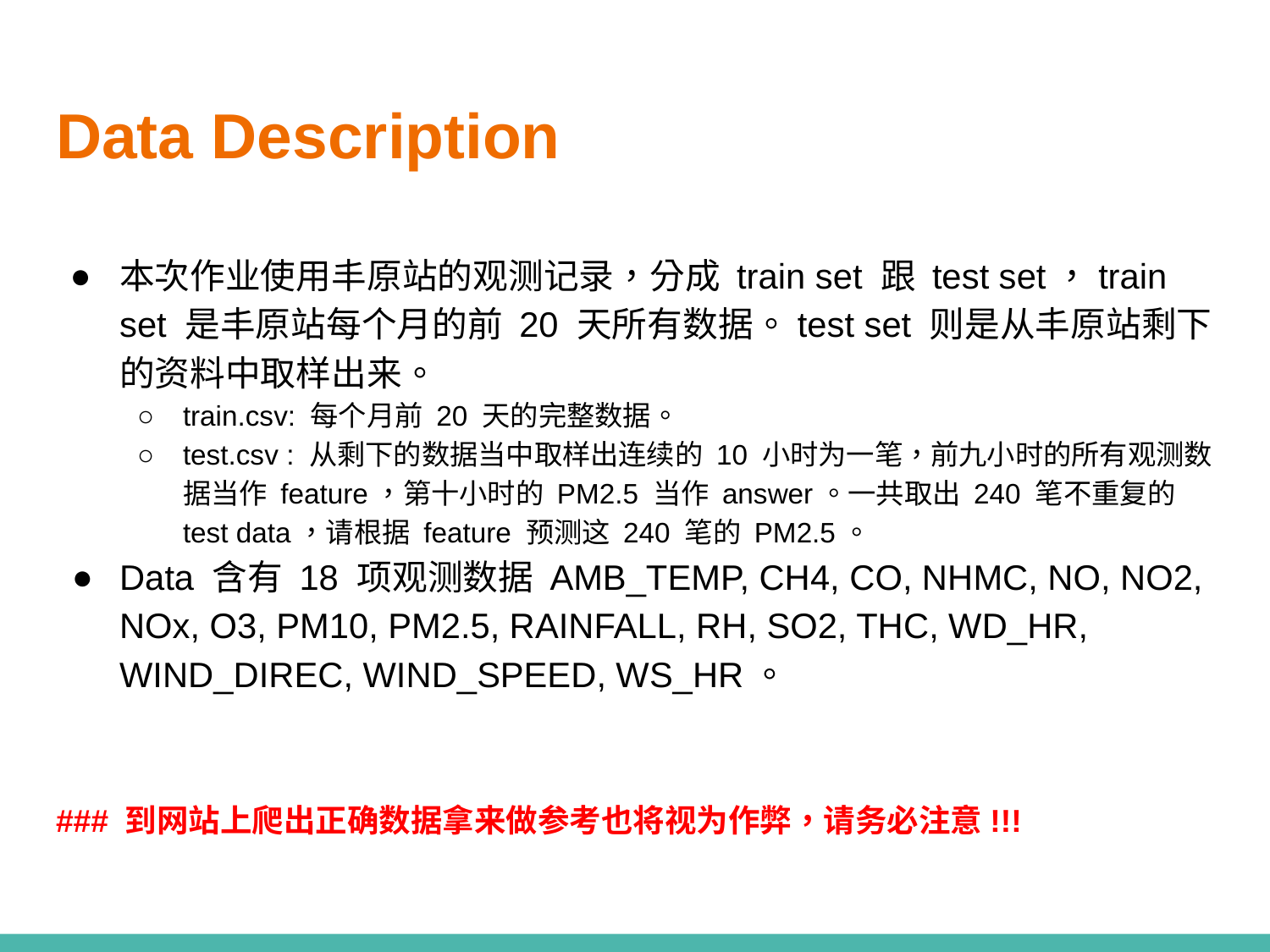

# Data Description
本次作业使用丰原站的观测记录，分成 train set 跟 test set，train set 是丰原站每个月的前 20 天所有数据。test set 则是从丰原站剩下的资料中取样出来。
train.csv: 每个月前 20 天的完整数据。
test.csv : 从剩下的数据当中取样出连续的 10 小时为一笔，前九小时的所有观测数据当作 feature，第十小时的 PM2.5 当作 answer。一共取出 240 笔不重复的 test data，请根据 feature 预测这 240 笔的 PM2.5。
Data 含有 18 项观测数据 AMB_TEMP, CH4, CO, NHMC, NO, NO2, NOx, O3, PM10, PM2.5, RAINFALL, RH, SO2, THC, WD_HR, WIND_DIREC, WIND_SPEED, WS_HR。

### 到网站上爬出正确数据拿来做参考也将视为作弊，请务必注意!!!